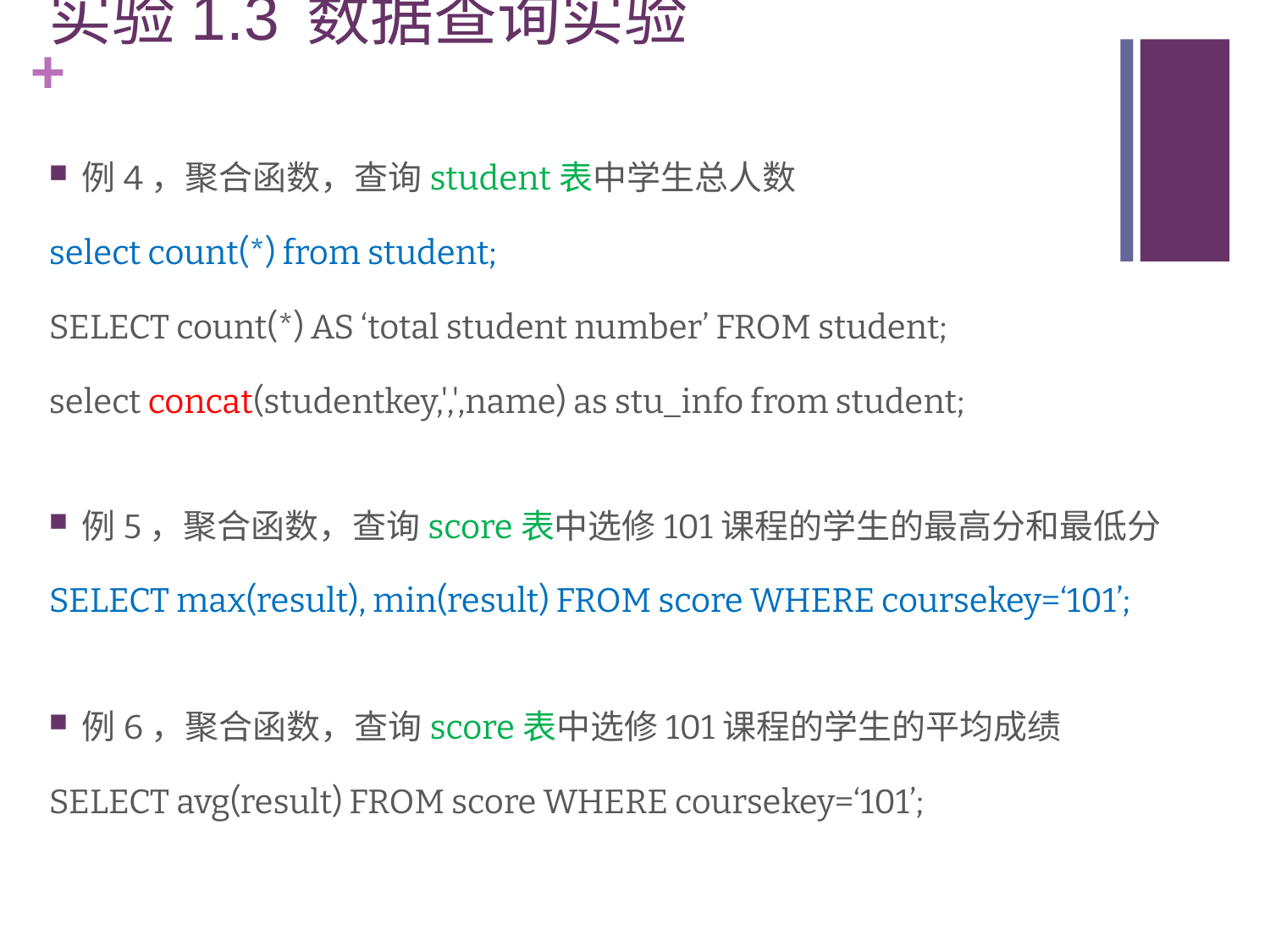

# 实验1.3 数据查询实验
例4，聚合函数，查询student表中学生总人数
select count(*) from student;
SELECT count(*) AS ‘total student number’ FROM student;
select concat(studentkey,',',name) as stu_info from student;

例5，聚合函数，查询score表中选修101课程的学生的最高分和最低分
SELECT max(result), min(result) FROM score WHERE coursekey=‘101’;

例6，聚合函数，查询score表中选修101课程的学生的平均成绩
SELECT avg(result) FROM score WHERE coursekey=‘101’;